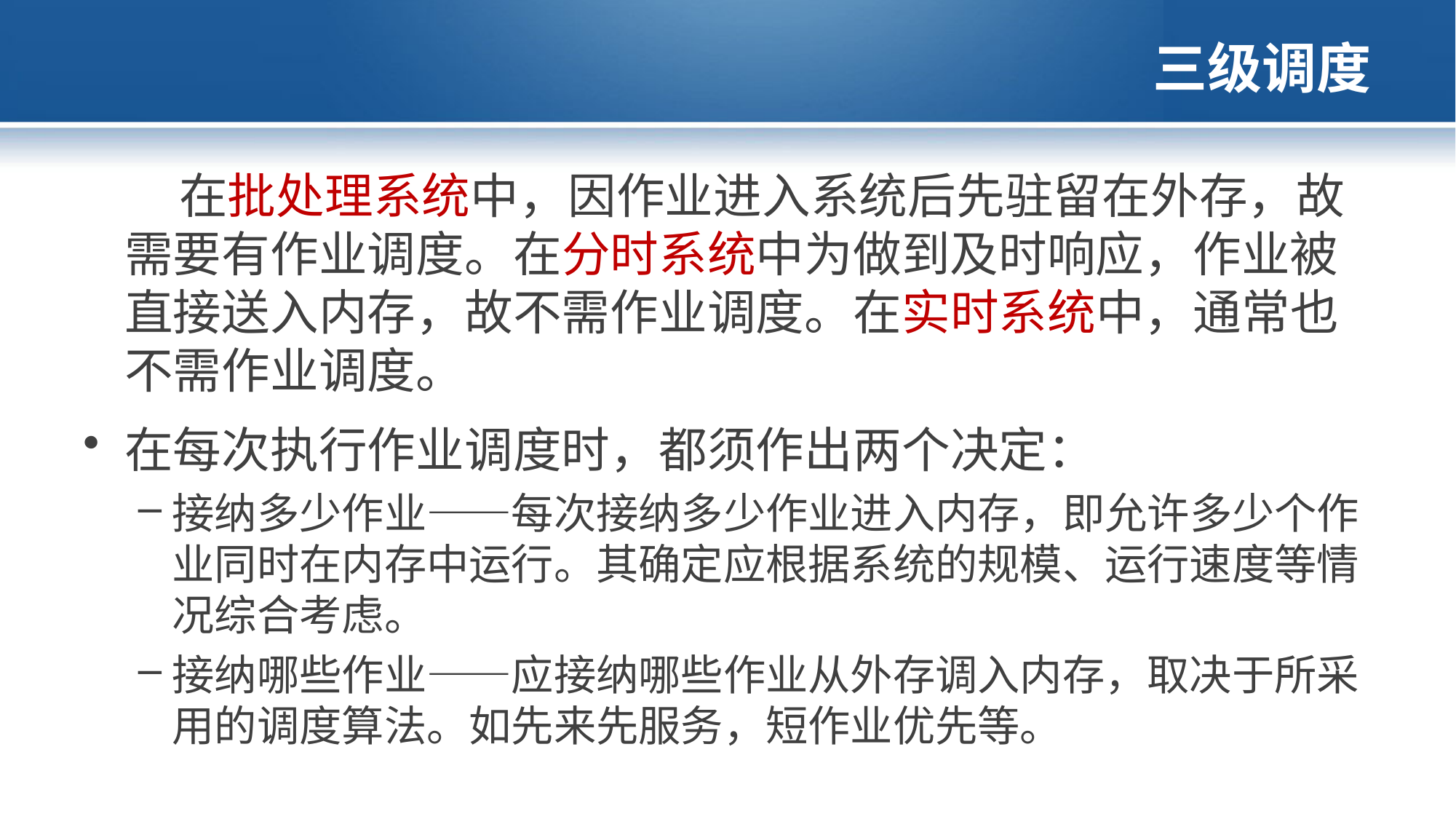

# 三级调度
在批处理系统中，因作业进入系统后先驻留在外存，故需要有作业调度。在分时系统中为做到及时响应，作业被直接送入内存，故不需作业调度。在实时系统中，通常也不需作业调度。
在每次执行作业调度时，都须作出两个决定：
接纳多少作业——每次接纳多少作业进入内存，即允许多少个作业同时在内存中运行。其确定应根据系统的规模、运行速度等情况综合考虑。
接纳哪些作业——应接纳哪些作业从外存调入内存，取决于所采用的调度算法。如先来先服务，短作业优先等。